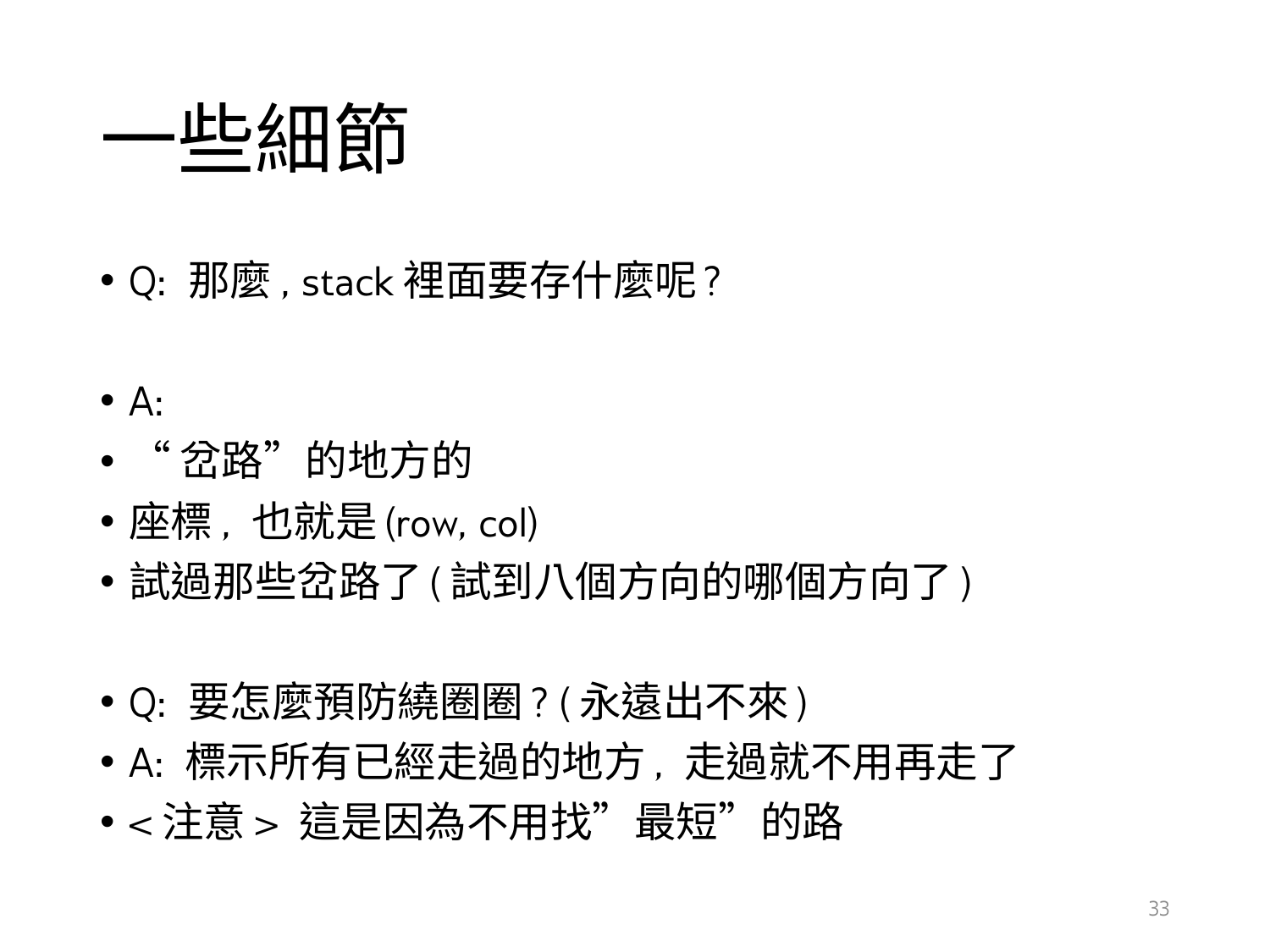

# 一些細節
Q: 那麼, stack裡面要存什麼呢?

A:
“岔路”的地方的
座標, 也就是(row, col)
試過那些岔路了(試到八個方向的哪個方向了)

Q: 要怎麼預防繞圈圈? (永遠出不來)
A: 標示所有已經走過的地方, 走過就不用再走了
<注意> 這是因為不用找”最短”的路

33